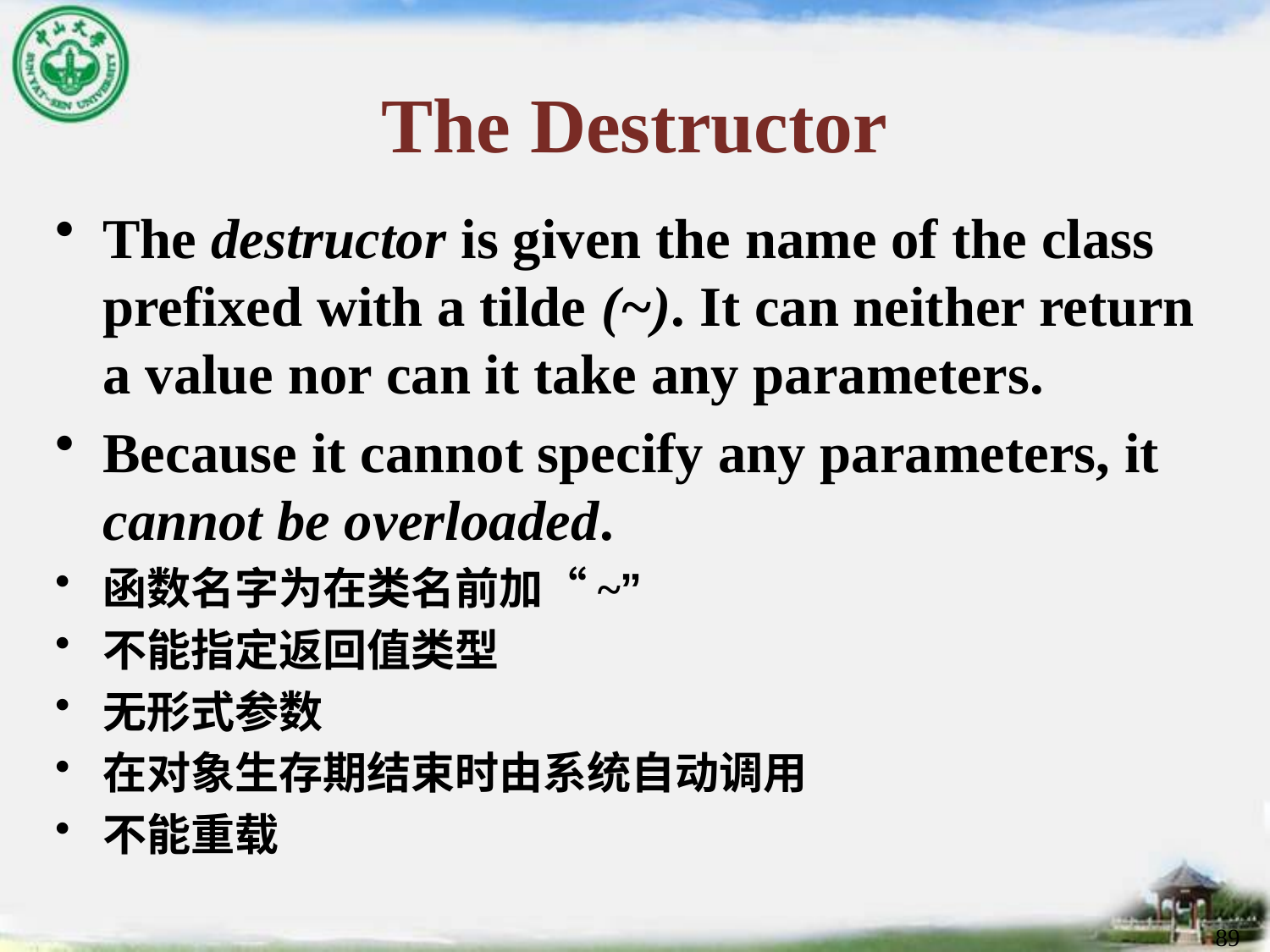

# The Destructor
The destructor is given the name of the class prefixed with a tilde (~). It can neither return a value nor can it take any parameters.
Because it cannot specify any parameters, it cannot be overloaded.
函数名字为在类名前加“~”
不能指定返回值类型
无形式参数
在对象生存期结束时由系统自动调用
不能重载

89